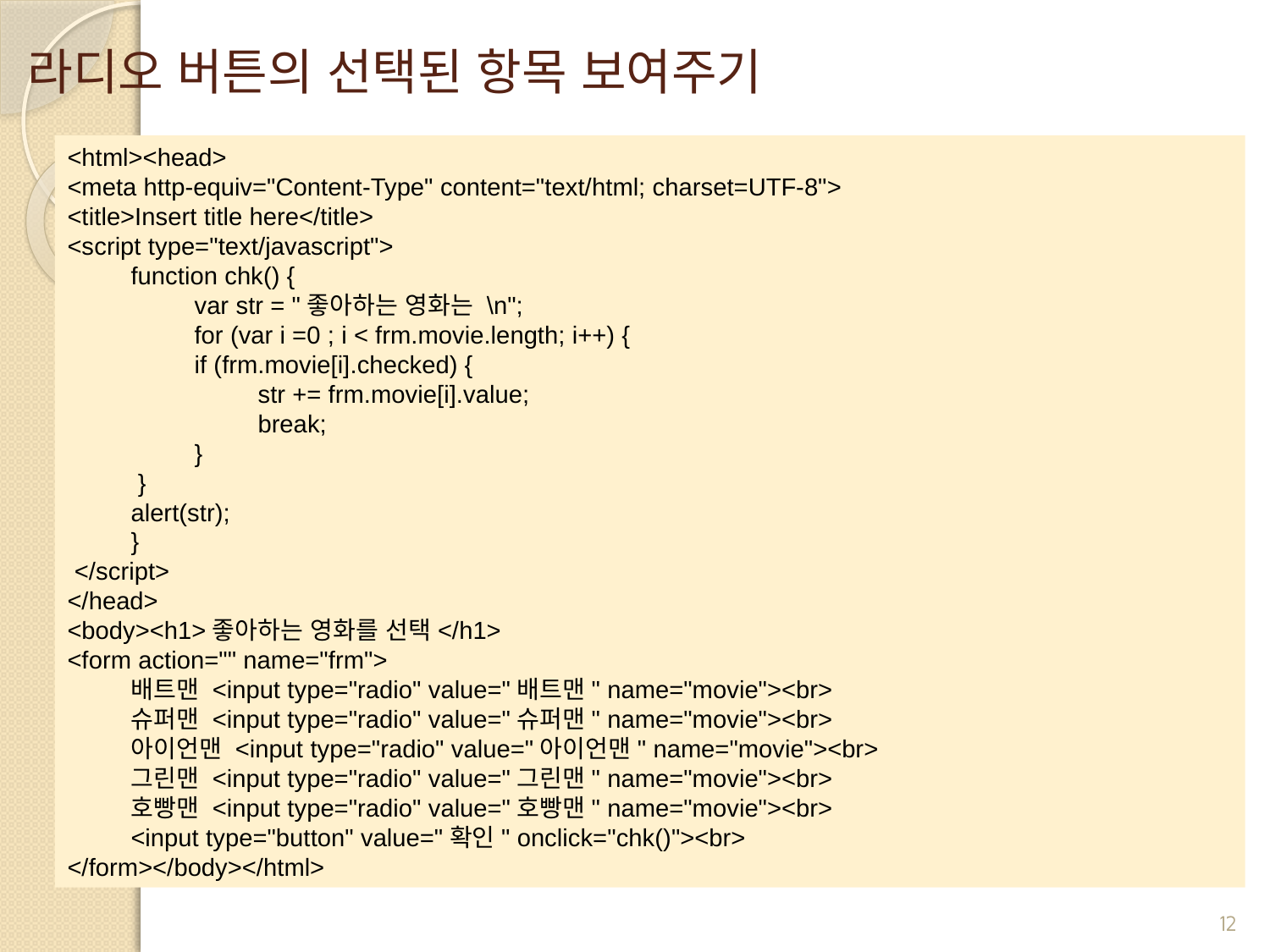

# 라디오 버튼의 선택된 항목 보여주기
<html><head>
<meta http-equiv="Content-Type" content="text/html; charset=UTF-8">
<title>Insert title here</title>
<script type="text/javascript">
function chk() {
var str = "좋아하는 영화는 \n";
for (var i =0 ; i < frm.movie.length; i++) {
if (frm.movie[i].checked) {
str += frm.movie[i].value;
break;
}
 }
alert(str);
}
 </script>
</head>
<body><h1>좋아하는 영화를 선택</h1>
<form action="" name="frm">
배트맨 <input type="radio" value="배트맨" name="movie"><br>
슈퍼맨 <input type="radio" value="슈퍼맨" name="movie"><br>
아이언맨 <input type="radio" value="아이언맨" name="movie"><br>
그린맨 <input type="radio" value="그린맨" name="movie"><br>
호빵맨 <input type="radio" value="호빵맨" name="movie"><br>
<input type="button" value="확인" onclick="chk()"><br>
</form></body></html>
12